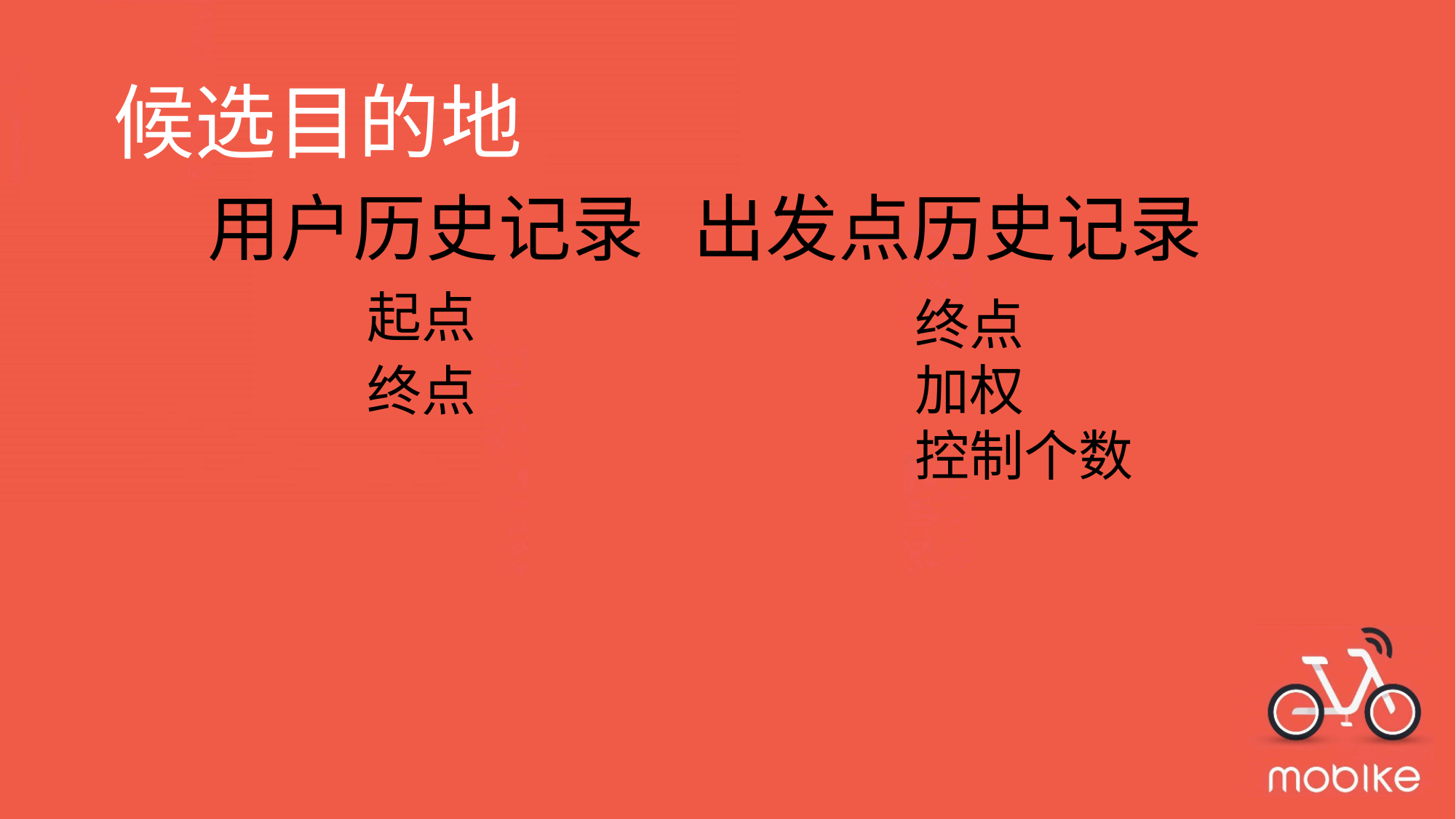

候选目的地
用户历史记录   出发点历史记录

起点
终点

终点
加权
控制个数